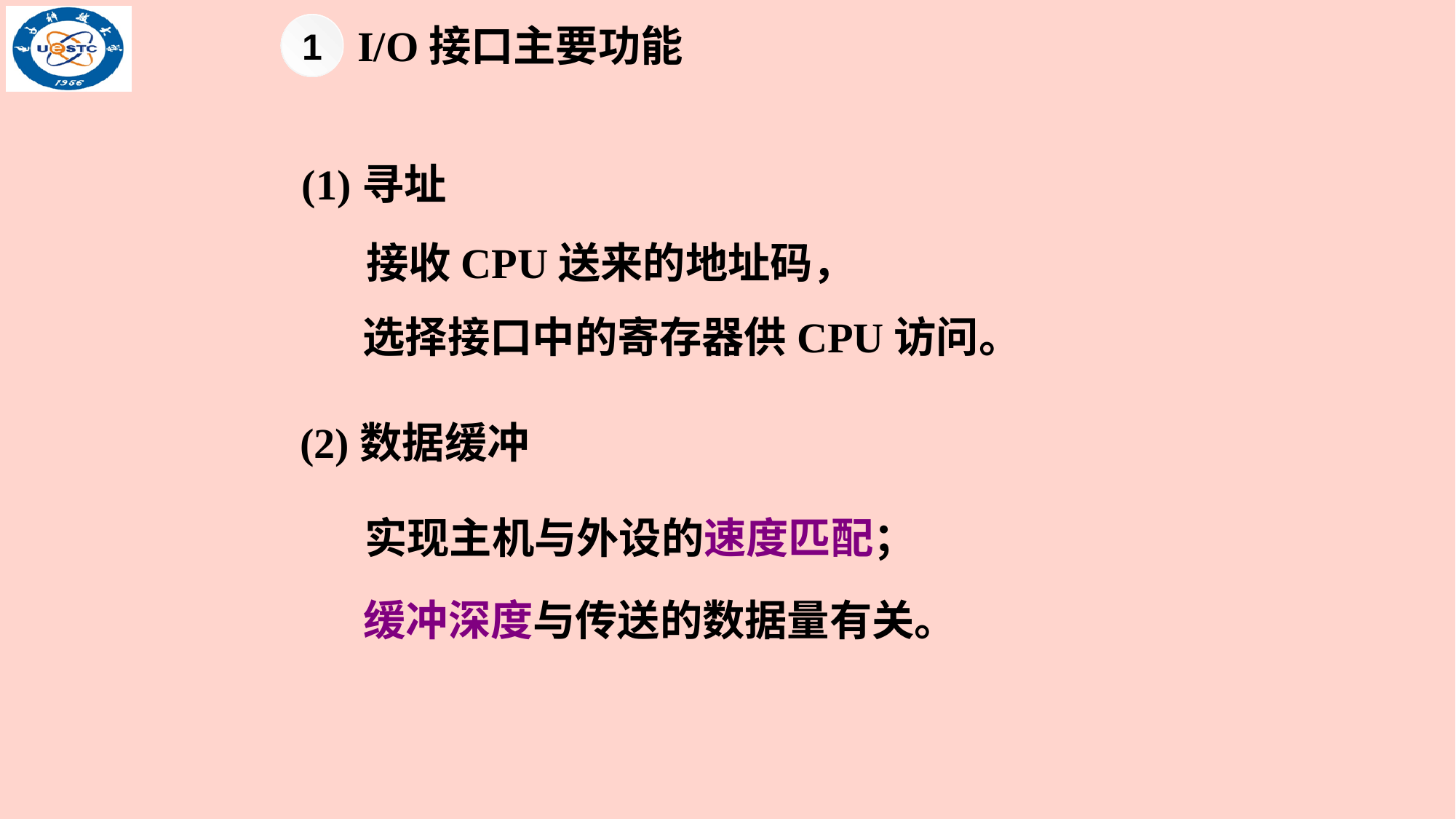

I/O接口主要功能

1
(1)寻址
接收CPU送来的地址码，
选择接口中的寄存器供CPU访问。
(2)数据缓冲
实现主机与外设的速度匹配；
缓冲深度与传送的数据量有关。